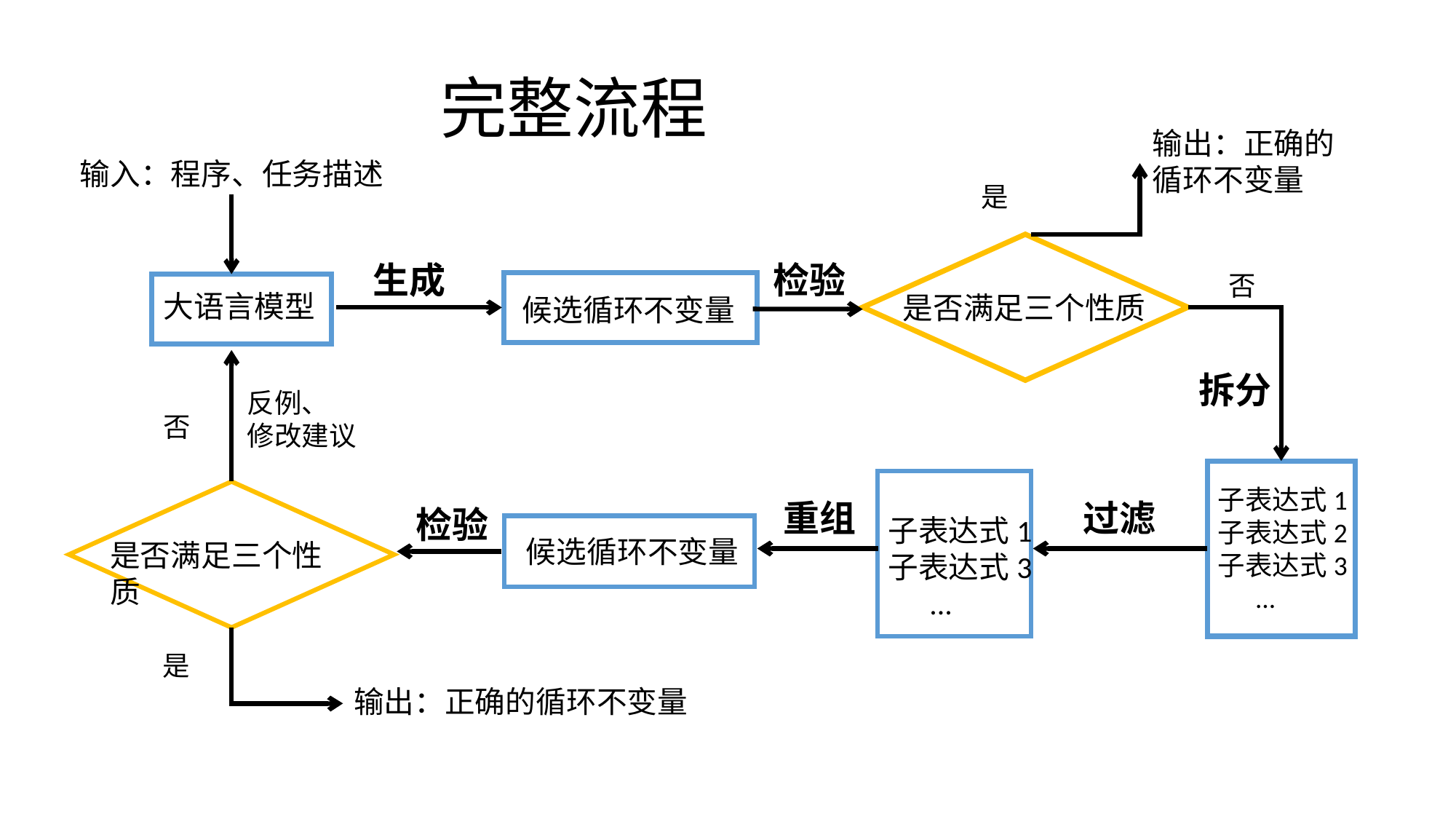

# 完整流程
输出：正确的
循环不变量

输入：程序、任务描述
  是

生成
检验
否

大语言模型
是否满足三个性质
候选循环不变量
拆分
反例、
修改建议
否

子表达式1
子表达式2
子表达式3
      ...

重组
过滤
检验
子表达式1
子表达式3
      ...

候选循环不变量
是否满足三个性质
是
输出：正确的循环不变量